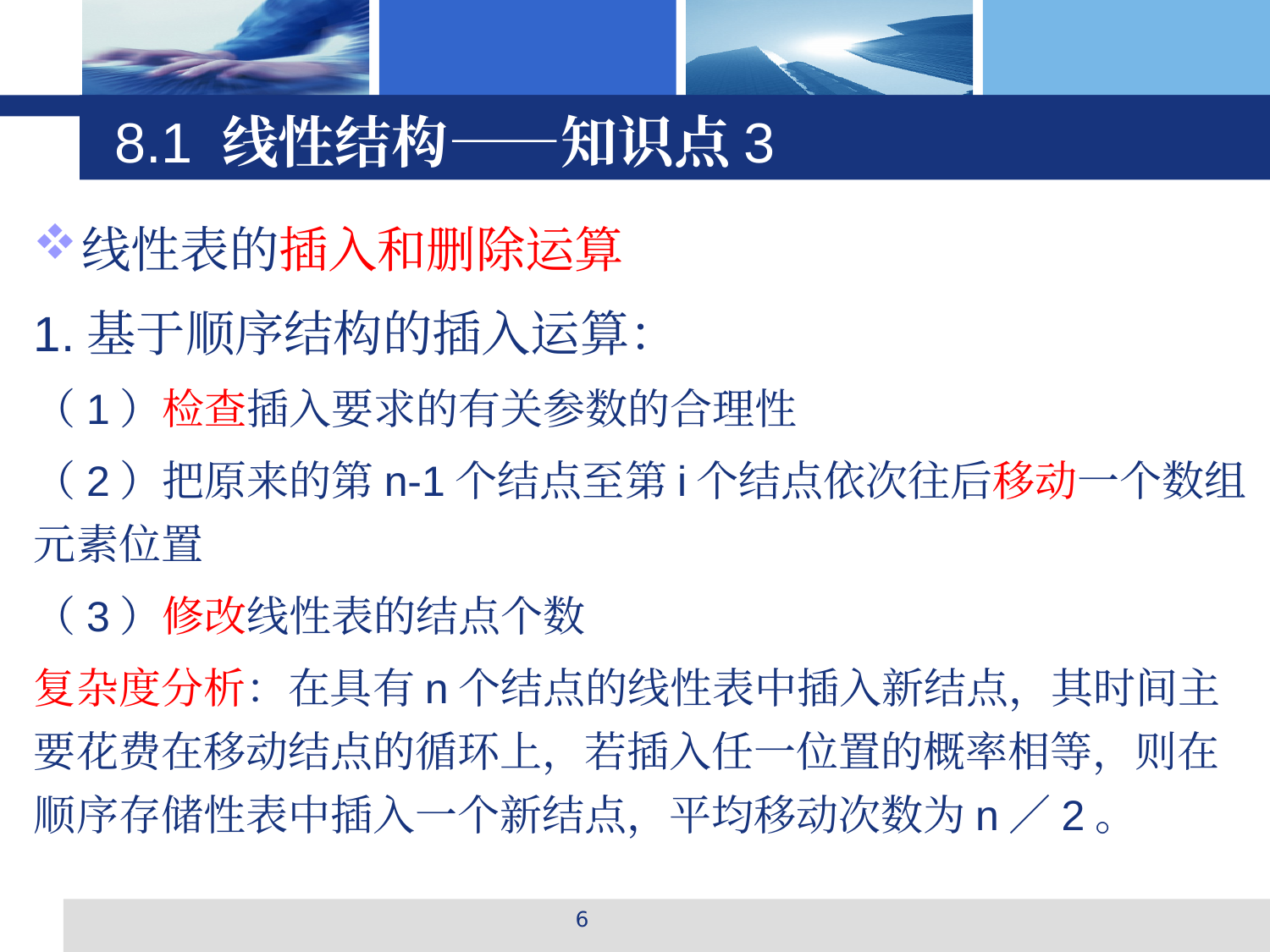

# 8.1 线性结构——知识点3
线性表的插入和删除运算
1.基于顺序结构的插入运算：
（1）检查插入要求的有关参数的合理性
（2）把原来的第n-1个结点至第i个结点依次往后移动一个数组元素位置
（3）修改线性表的结点个数
复杂度分析：在具有n个结点的线性表中插入新结点，其时间主要花费在移动结点的循环上，若插入任一位置的概率相等，则在顺序存储性表中插入一个新结点，平均移动次数为n／2。

6